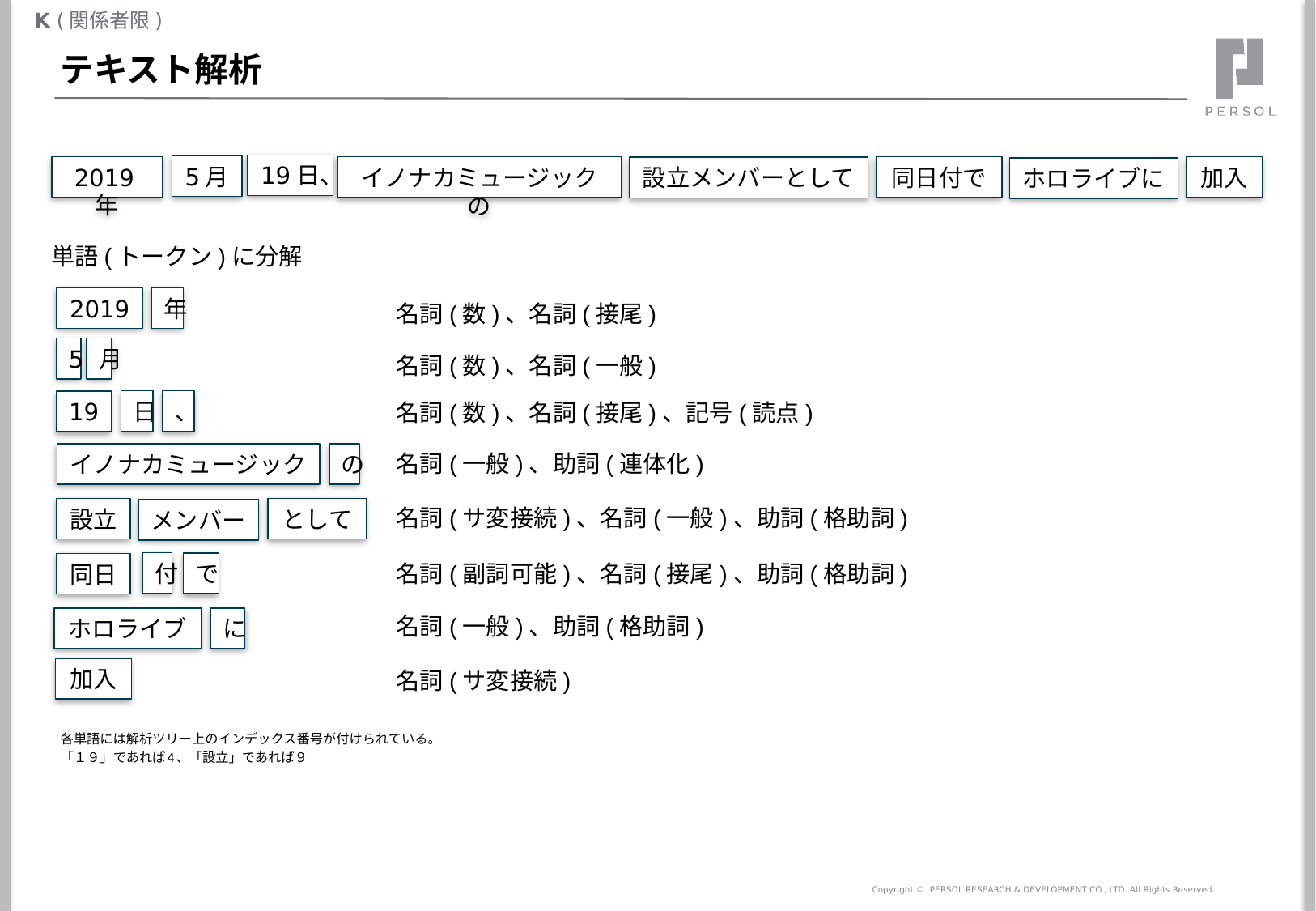

# テキスト解析
19日、
5月
2019年
イノナカミュージックの
同日付で
加入
設立メンバーとして
ホロライブに
単語(トークン)に分解
年
2019
名詞(数)、名詞(接尾)
月
5
名詞(数)、名詞(一般)
日
、
19
名詞(数)、名詞(接尾)、記号(読点)
名詞(一般)、助詞(連体化)
イノナカミュージック
の
名詞(サ変接続)、名詞(一般)、助詞(格助詞)
として
設立
メンバー
付
名詞(副詞可能)、名詞(接尾)、助詞(格助詞)
で
同日
名詞(一般)、助詞(格助詞)
ホロライブ
に
加入
名詞(サ変接続)
各単語には解析ツリー上のインデックス番号が付けられている。
「１９」であれば4、「設立」であれば９